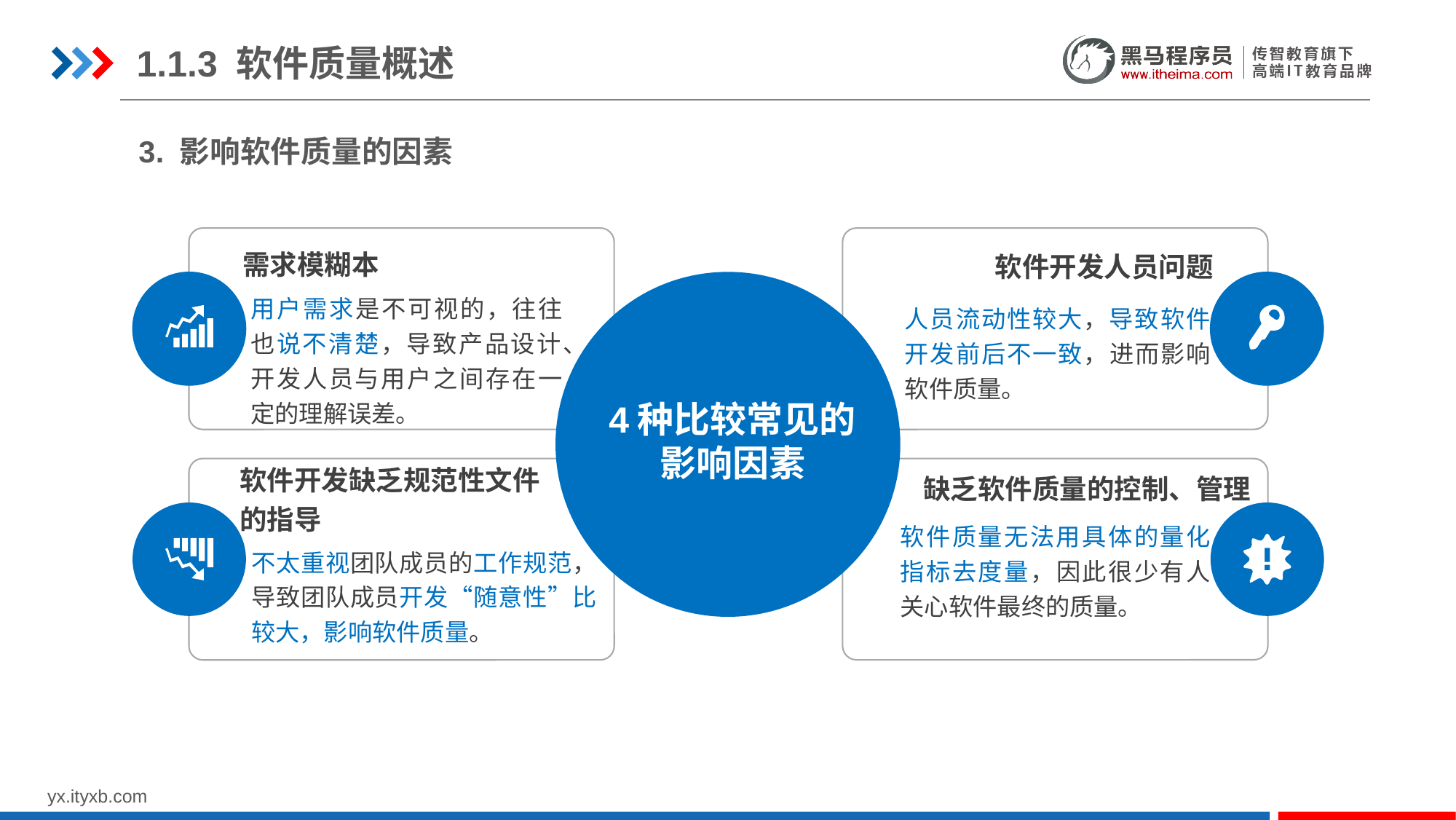

1.1.3 软件质量概述
3. 影响软件质量的因素

需求模糊本
软件开发人员问题

用户需求是不可视的，往往也说不清楚，导致产品设计、开发人员与用户之间存在一定的理解误差。
人员流动性较大，导致软件开发前后不一致，进而影响软件质量。
4种比较常见的影响因素

缺乏软件质量的控制、管理
软件开发缺乏规范性文件的指导

软件质量无法用具体的量化指标去度量，因此很少有人关心软件最终的质量。

不太重视团队成员的工作规范，导致团队成员开发“随意性”比较大，影响软件质量。